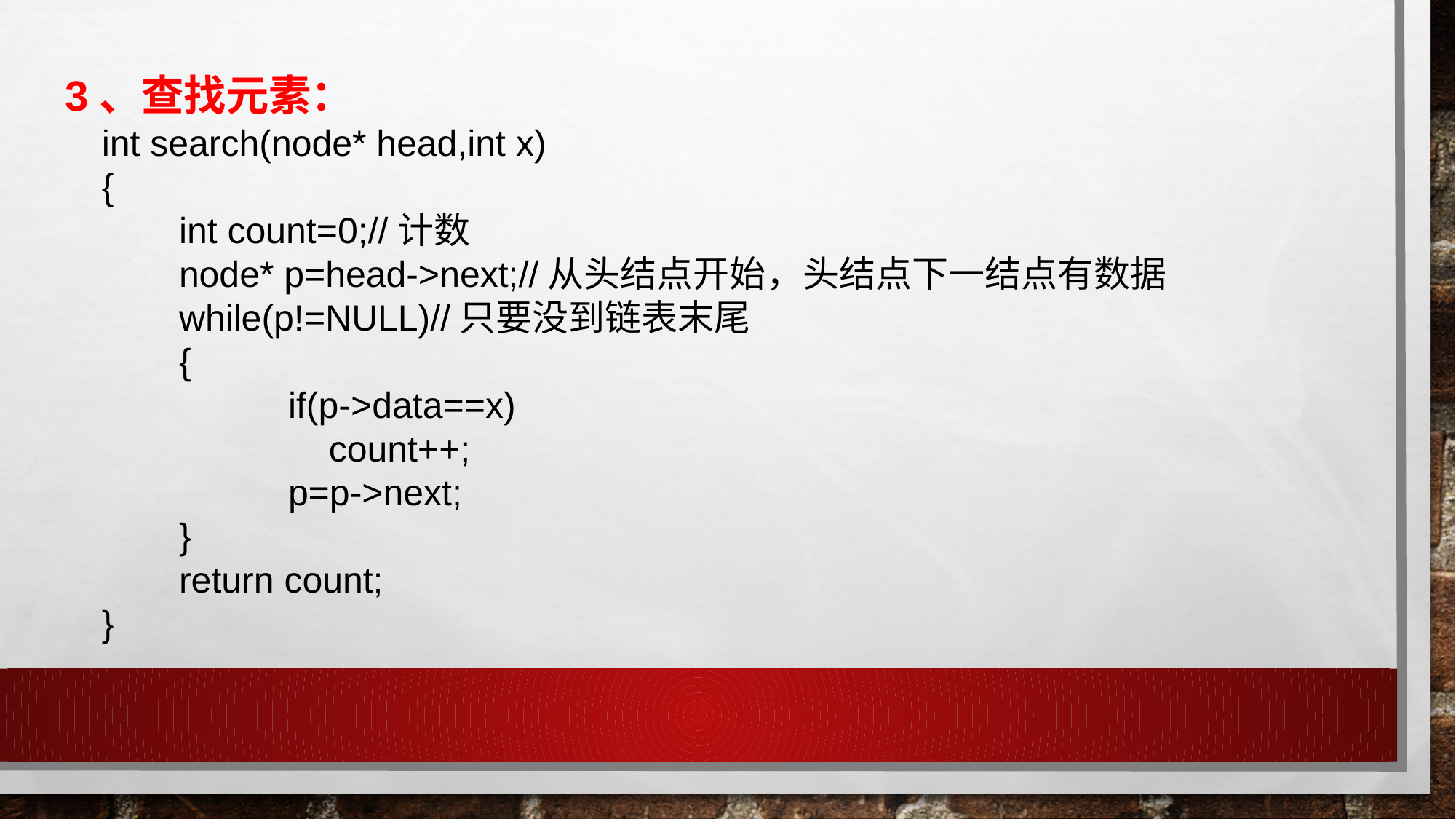

3、查找元素：
int search(node* head,int x)
{
	int count=0;//计数
	node* p=head->next;//从头结点开始，头结点下一结点有数据
	while(p!=NULL)//只要没到链表末尾
	{
		if(p->data==x)
		    count++;
		p=p->next;
	}
	return count;
}